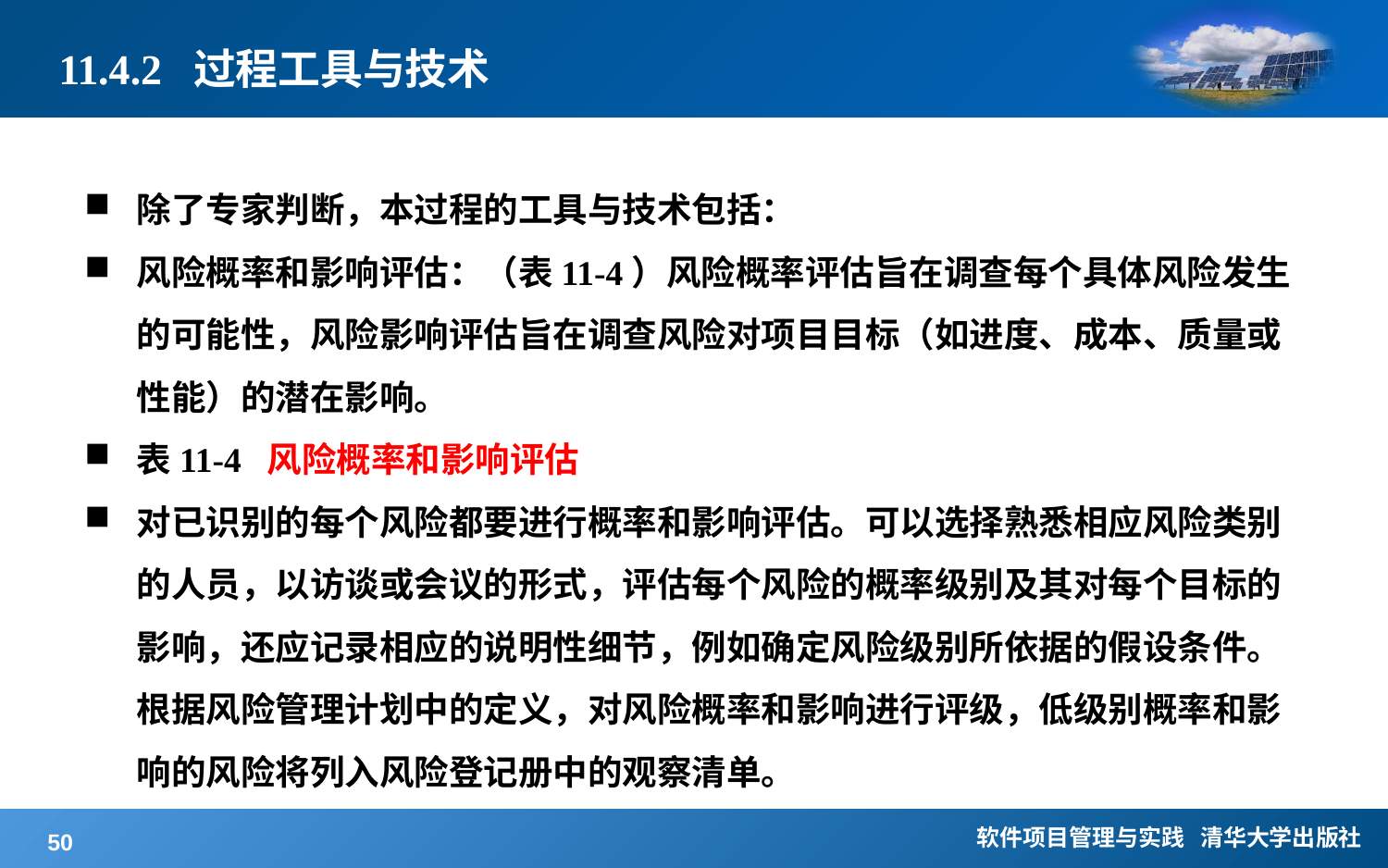

# 11.4.2  过程工具与技术
除了专家判断，本过程的工具与技术包括：
风险概率和影响评估：（表11-4）风险概率评估旨在调查每个具体风险发生的可能性，风险影响评估旨在调查风险对项目目标（如进度、成本、质量或性能）的潜在影响。
表11-4  风险概率和影响评估
对已识别的每个风险都要进行概率和影响评估。可以选择熟悉相应风险类别的人员，以访谈或会议的形式，评估每个风险的概率级别及其对每个目标的影响，还应记录相应的说明性细节，例如确定风险级别所依据的假设条件。根据风险管理计划中的定义，对风险概率和影响进行评级，低级别概率和影响的风险将列入风险登记册中的观察清单。